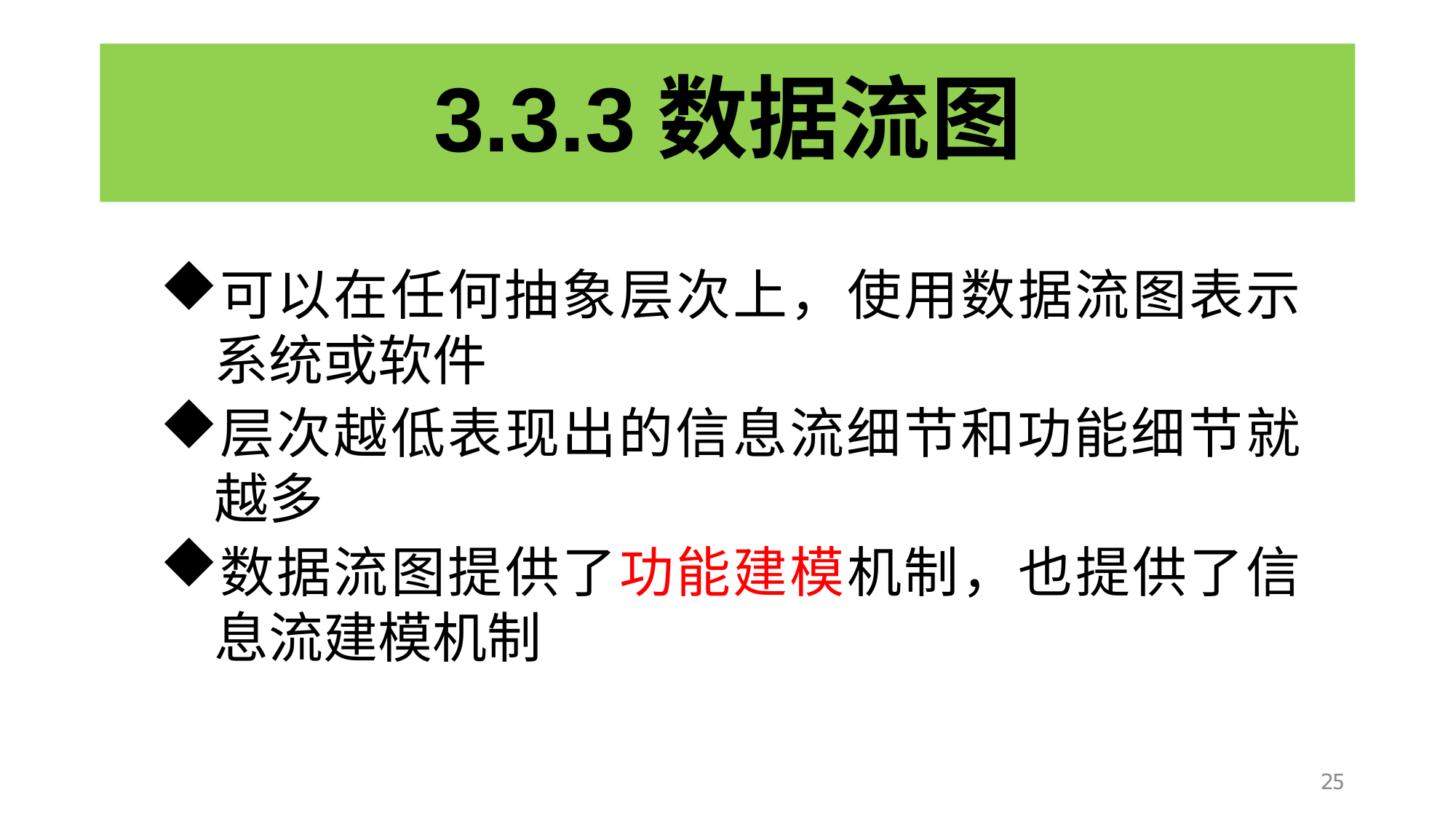

# 3.3.3数据流图
可以在任何抽象层次上，使用数据流图表示系统或软件
层次越低表现出的信息流细节和功能细节就越多
数据流图提供了功能建模机制，也提供了信息流建模机制
25